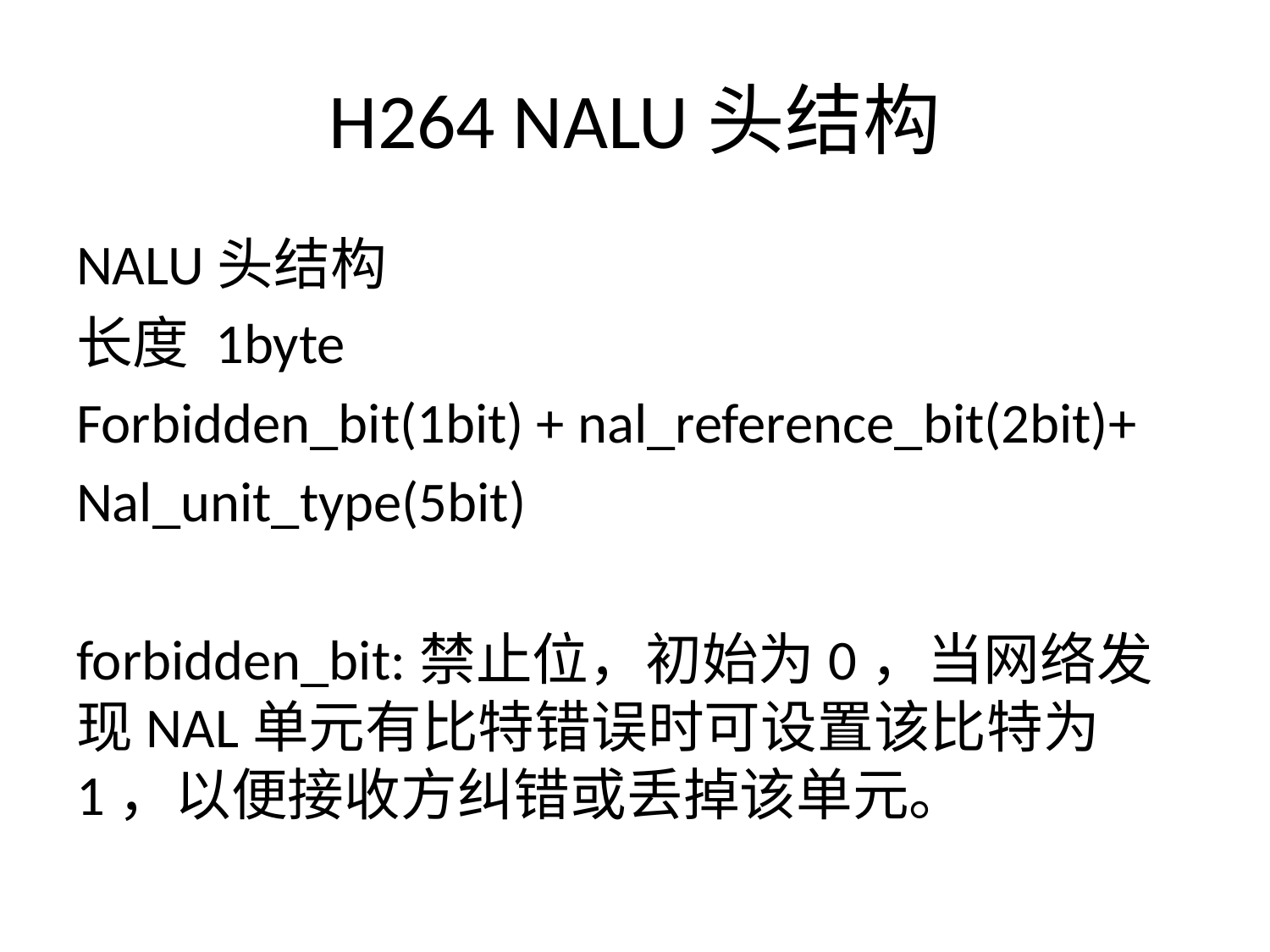

# H264 NALU头结构
NALU头结构
长度 1byte
Forbidden_bit(1bit) + nal_reference_bit(2bit)+
Nal_unit_type(5bit)

forbidden_bit:禁止位，初始为0，当网络发现NAL单元有比特错误时可设置该比特为1，以便接收方纠错或丢掉该单元。